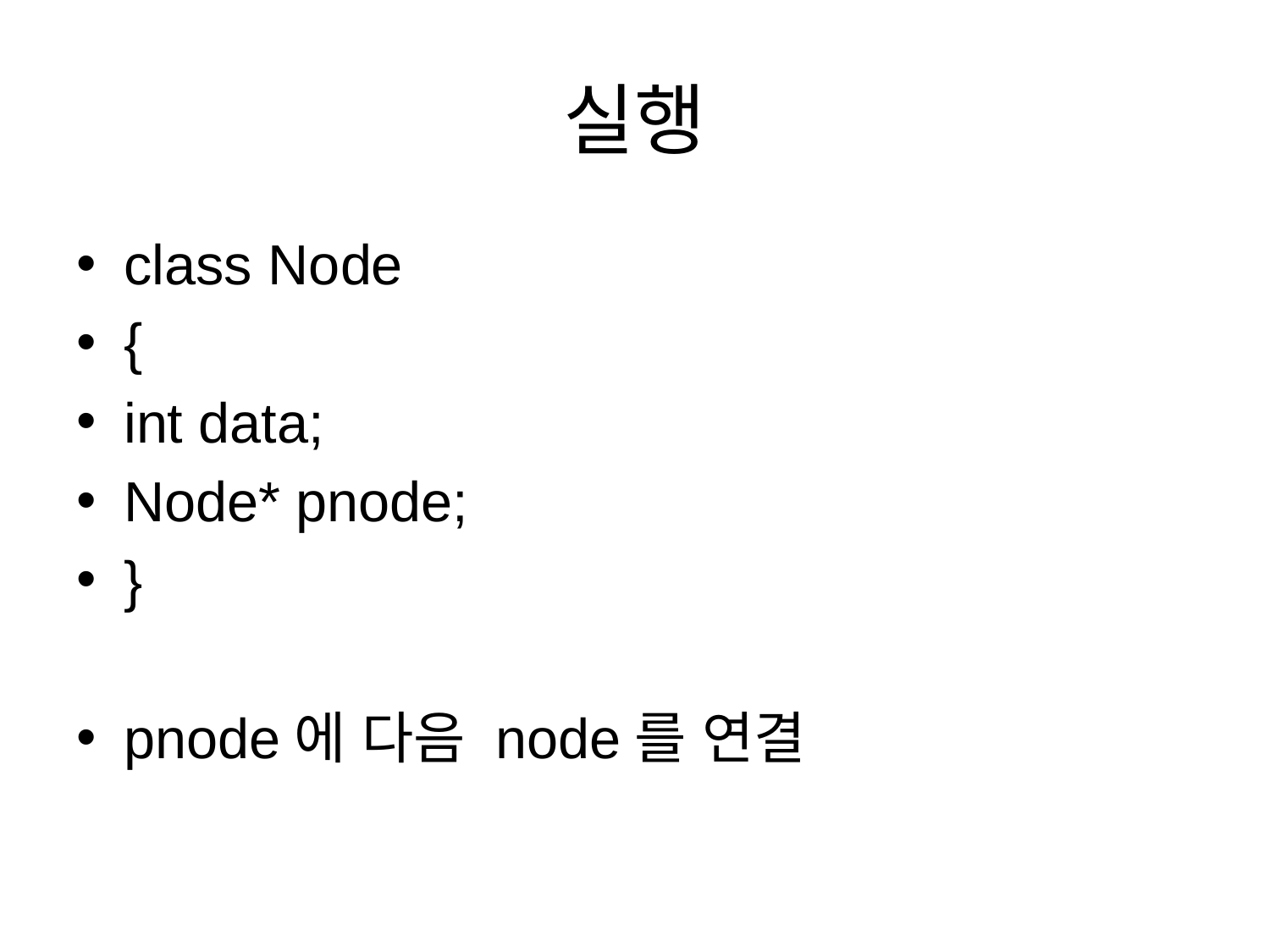

# 실행
class Node
{
int data;
Node* pnode;
}

pnode에 다음 node를 연결